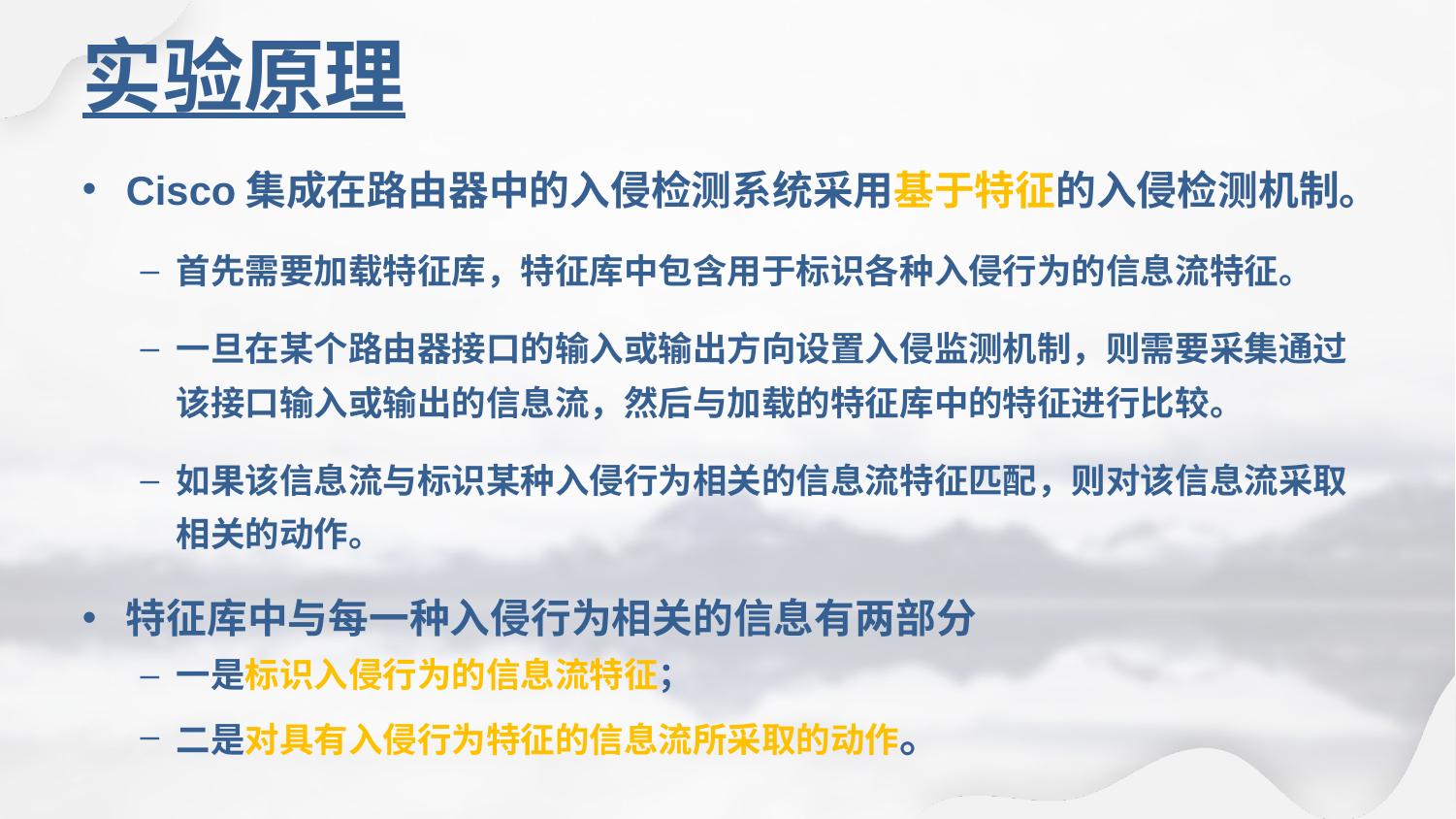

# 实验原理
Cisco集成在路由器中的入侵检测系统采用基于特征的入侵检测机制。
首先需要加载特征库，特征库中包含用于标识各种入侵行为的信息流特征。
一旦在某个路由器接口的输入或输出方向设置入侵监测机制，则需要采集通过该接口输入或输出的信息流，然后与加载的特征库中的特征进行比较。
如果该信息流与标识某种入侵行为相关的信息流特征匹配，则对该信息流采取相关的动作。
特征库中与每一种入侵行为相关的信息有两部分
一是标识入侵行为的信息流特征；
二是对具有入侵行为特征的信息流所采取的动作。